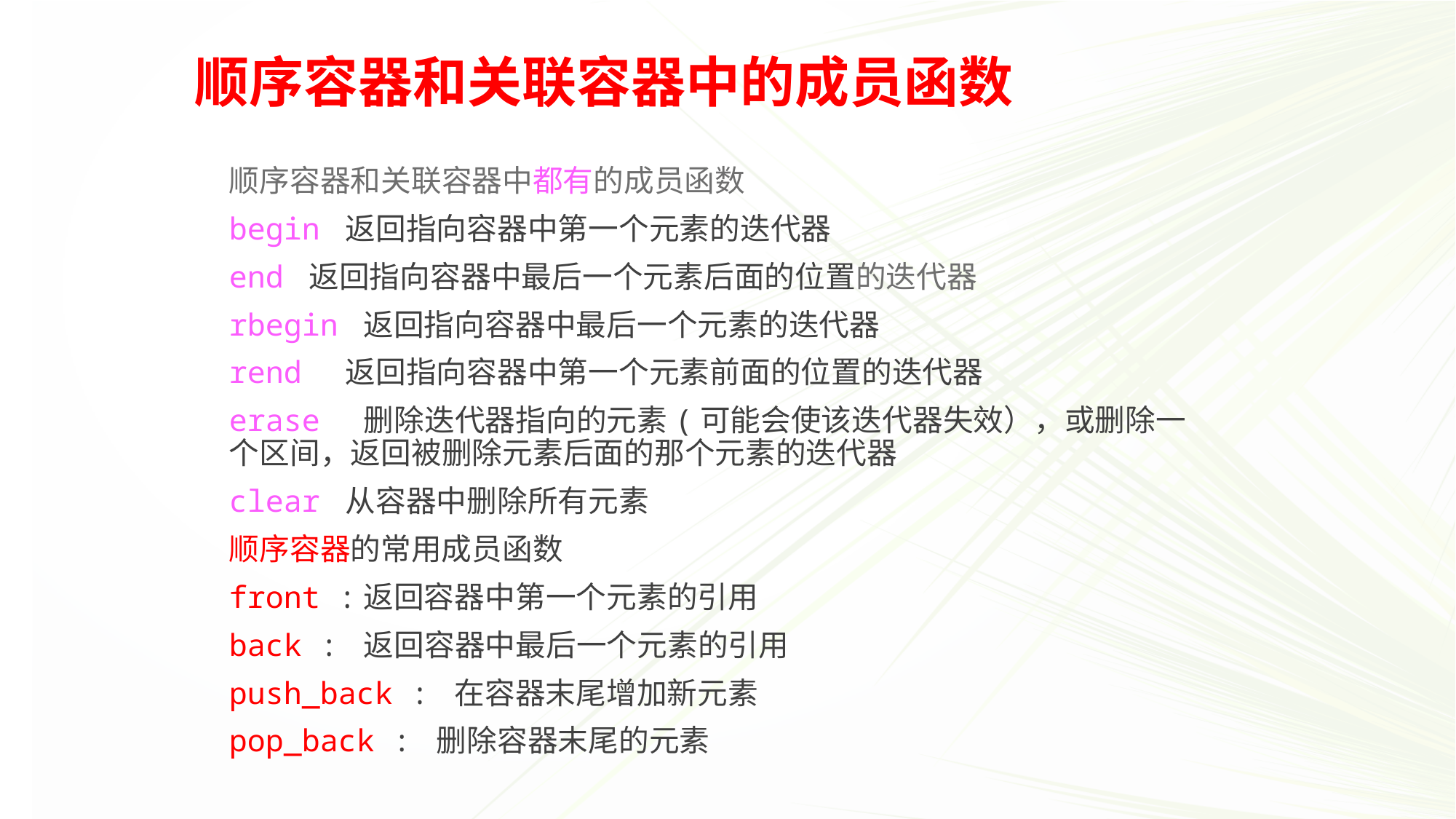

# 顺序容器和关联容器中的成员函数
顺序容器和关联容器中都有的成员函数
begin 返回指向容器中第一个元素的迭代器
end 返回指向容器中最后一个元素后面的位置的迭代器
rbegin 返回指向容器中最后一个元素的迭代器
rend  返回指向容器中第一个元素前面的位置的迭代器
erase  删除迭代器指向的元素(可能会使该迭代器失效），或删除一个区间，返回被删除元素后面的那个元素的迭代器
clear 从容器中删除所有元素
顺序容器的常用成员函数
front :返回容器中第一个元素的引用
back : 返回容器中最后一个元素的引用
push_back : 在容器末尾增加新元素
pop_back : 删除容器末尾的元素